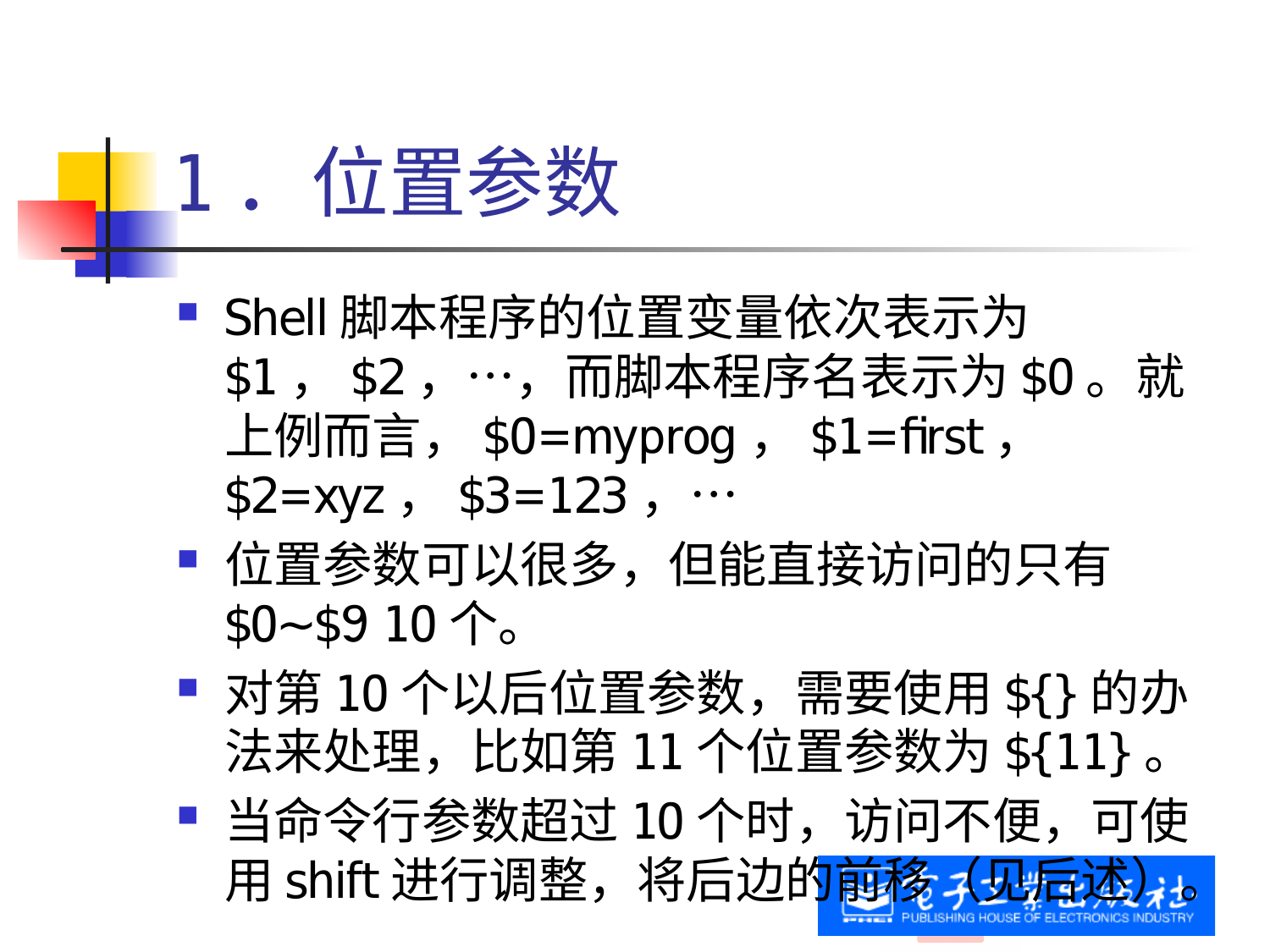

# 1．位置参数
Shell脚本程序的位置变量依次表示为$1，$2，…，而脚本程序名表示为$0。就上例而言，$0=myprog，$1=first，$2=xyz，$3=123，…
位置参数可以很多，但能直接访问的只有$0~$9 10个。
对第10个以后位置参数，需要使用${}的办法来处理，比如第11个位置参数为${11}。
当命令行参数超过10个时，访问不便，可使用shift进行调整，将后边的前移（见后述）。